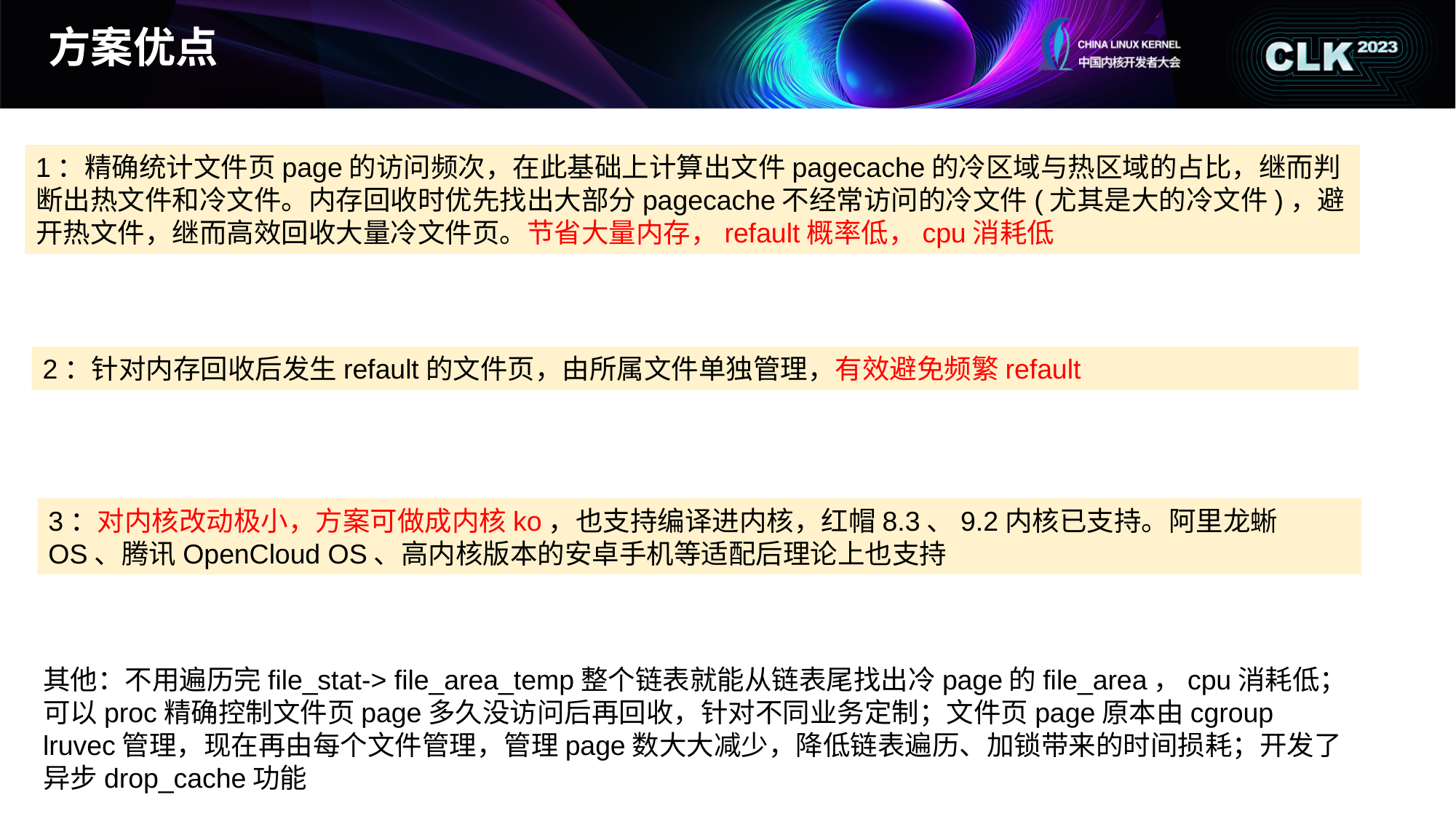

# 方案优点
1：精确统计文件页page的访问频次，在此基础上计算出文件pagecache的冷区域与热区域的占比，继而判断出热文件和冷文件。内存回收时优先找出大部分pagecache不经常访问的冷文件(尤其是大的冷文件)，避开热文件，继而高效回收大量冷文件页。节省大量内存，refault概率低，cpu消耗低
2：针对内存回收后发生refault的文件页，由所属文件单独管理，有效避免频繁refault
3：对内核改动极小，方案可做成内核ko，也支持编译进内核，红帽8.3、9.2内核已支持。阿里龙蜥OS、腾讯OpenCloud OS、高内核版本的安卓手机等适配后理论上也支持
其他：不用遍历完file_stat-> file_area_temp整个链表就能从链表尾找出冷page的file_area，cpu消耗低；可以proc精确控制文件页page多久没访问后再回收，针对不同业务定制；文件页page原本由cgroup lruvec管理，现在再由每个文件管理，管理page数大大减少，降低链表遍历、加锁带来的时间损耗；开发了异步drop_cache功能